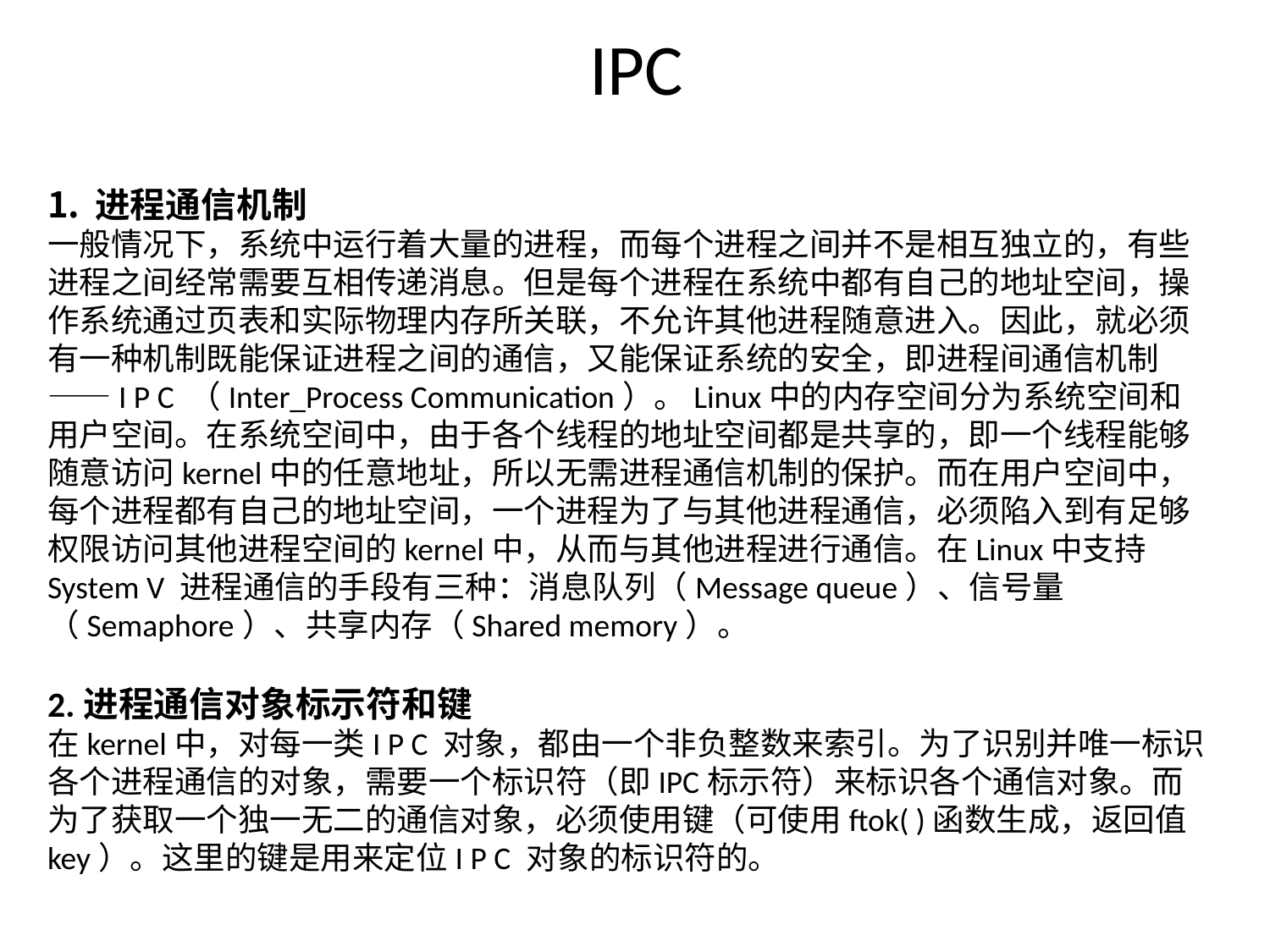

# IPC
进程通信机制
一般情况下，系统中运行着大量的进程，而每个进程之间并不是相互独立的，有些进程之间经常需要互相传递消息。但是每个进程在系统中都有自己的地址空间，操作系统通过页表和实际物理内存所关联，不允许其他进程随意进入。因此，就必须有一种机制既能保证进程之间的通信，又能保证系统的安全，即进程间通信机制——I P C （Inter_Process Communication）。Linux中的内存空间分为系统空间和用户空间。在系统空间中，由于各个线程的地址空间都是共享的，即一个线程能够随意访问kernel中的任意地址，所以无需进程通信机制的保护。而在用户空间中，每个进程都有自己的地址空间，一个进程为了与其他进程通信，必须陷入到有足够权限访问其他进程空间的kernel中，从而与其他进程进行通信。在Linux中支持System V 进程通信的手段有三种：消息队列（Message queue）、信号量（Semaphore）、共享内存（Shared memory）。

2.进程通信对象标示符和键
在kernel中，对每一类I P C 对象，都由一个非负整数来索引。为了识别并唯一标识各个进程通信的对象，需要一个标识符（即IPC标示符）来标识各个通信对象。而为了获取一个独一无二的通信对象，必须使用键（可使用ftok( )函数生成，返回值key）。这里的键是用来定位I P C 对象的标识符的。